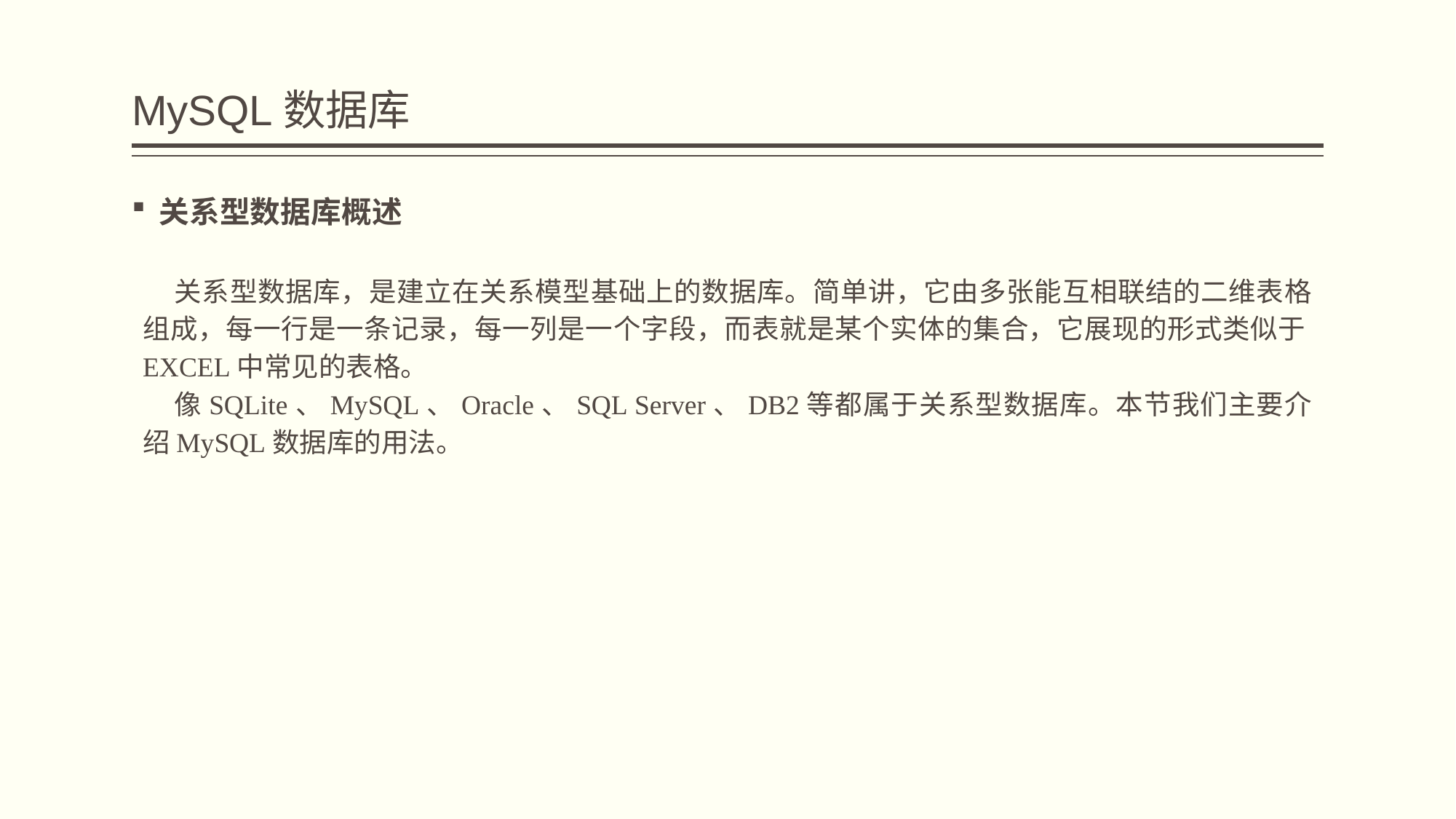

# MySQL数据库
关系型数据库概述
关系型数据库，是建立在关系模型基础上的数据库。简单讲，它由多张能互相联结的二维表格组成，每一行是一条记录，每一列是一个字段，而表就是某个实体的集合，它展现的形式类似于EXCEL中常见的表格。
像SQLite、MySQL、Oracle、SQL Server、DB2等都属于关系型数据库。本节我们主要介绍MySQL数据库的用法。